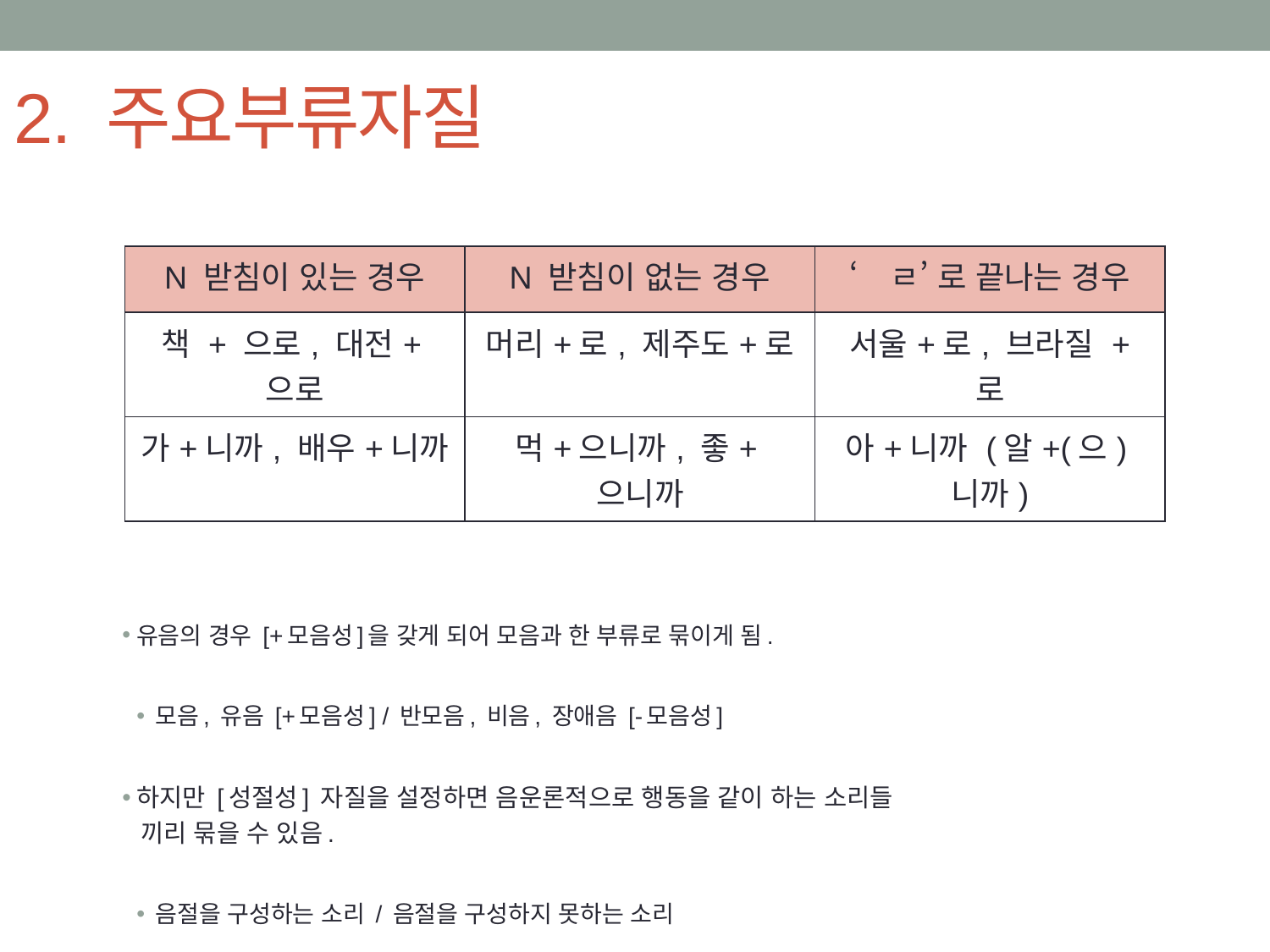

# 2. 주요부류자질

유음의 경우 [+모음성]을 갖게 되어 모음과 한 부류로 묶이게 됨.

모음, 유음 [+모음성] / 반모음, 비음, 장애음 [-모음성]

하지만 [성절성] 자질을 설정하면 음운론적으로 행동을 같이 하는 소리들
  끼리 묶을 수 있음.

음절을 구성하는 소리 / 음절을 구성하지 못하는 소리

| N 받침이 있는 경우 | N 받침이 없는 경우 | ‘ㄹ’ 로 끝나는 경우 |
| --- | --- | --- |
| 책 + 으로, 대전+으로 | 머리+로, 제주도+로 | 서울+로, 브라질 + 로 |
| 가+니까, 배우+니까 | 먹+으니까, 좋+으니까 | 아+니까 (알+(으)니까) |